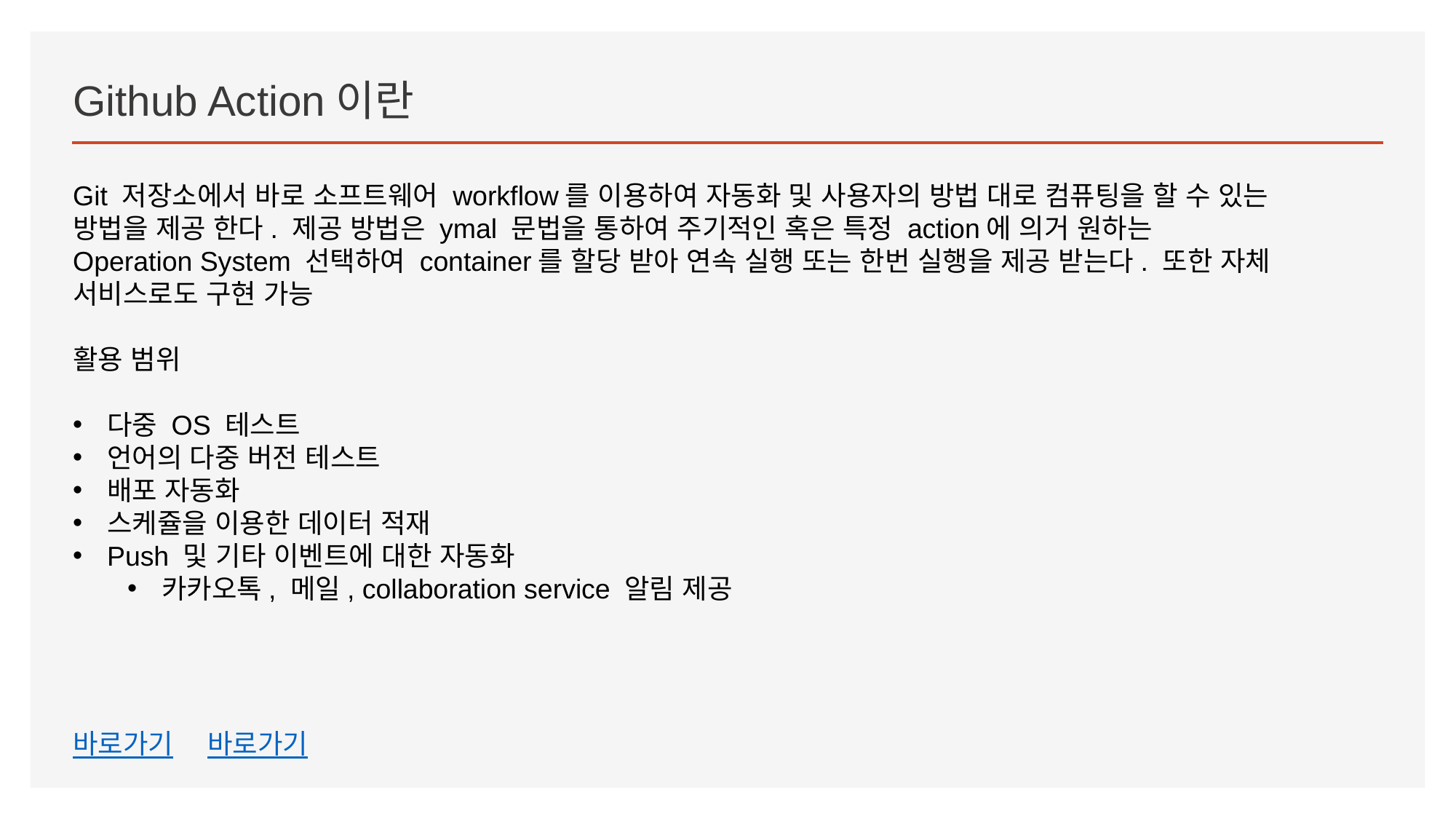

# Github Action이란
Git 저장소에서 바로 소프트웨어 workflow를 이용하여 자동화 및 사용자의 방법 대로 컴퓨팅을 할 수 있는 방법을 제공 한다. 제공 방법은 ymal 문법을 통하여 주기적인 혹은 특정 action에 의거 원하는 Operation System 선택하여 container를 할당 받아 연속 실행 또는 한번 실행을 제공 받는다. 또한 자체 서비스로도 구현 가능

활용 범위

다중 OS 테스트
언어의 다중 버전 테스트
배포 자동화
스케쥴을 이용한 데이터 적재
Push 및 기타 이벤트에 대한 자동화
카카오톡, 메일, collaboration service 알림 제공
바로가기
바로가기